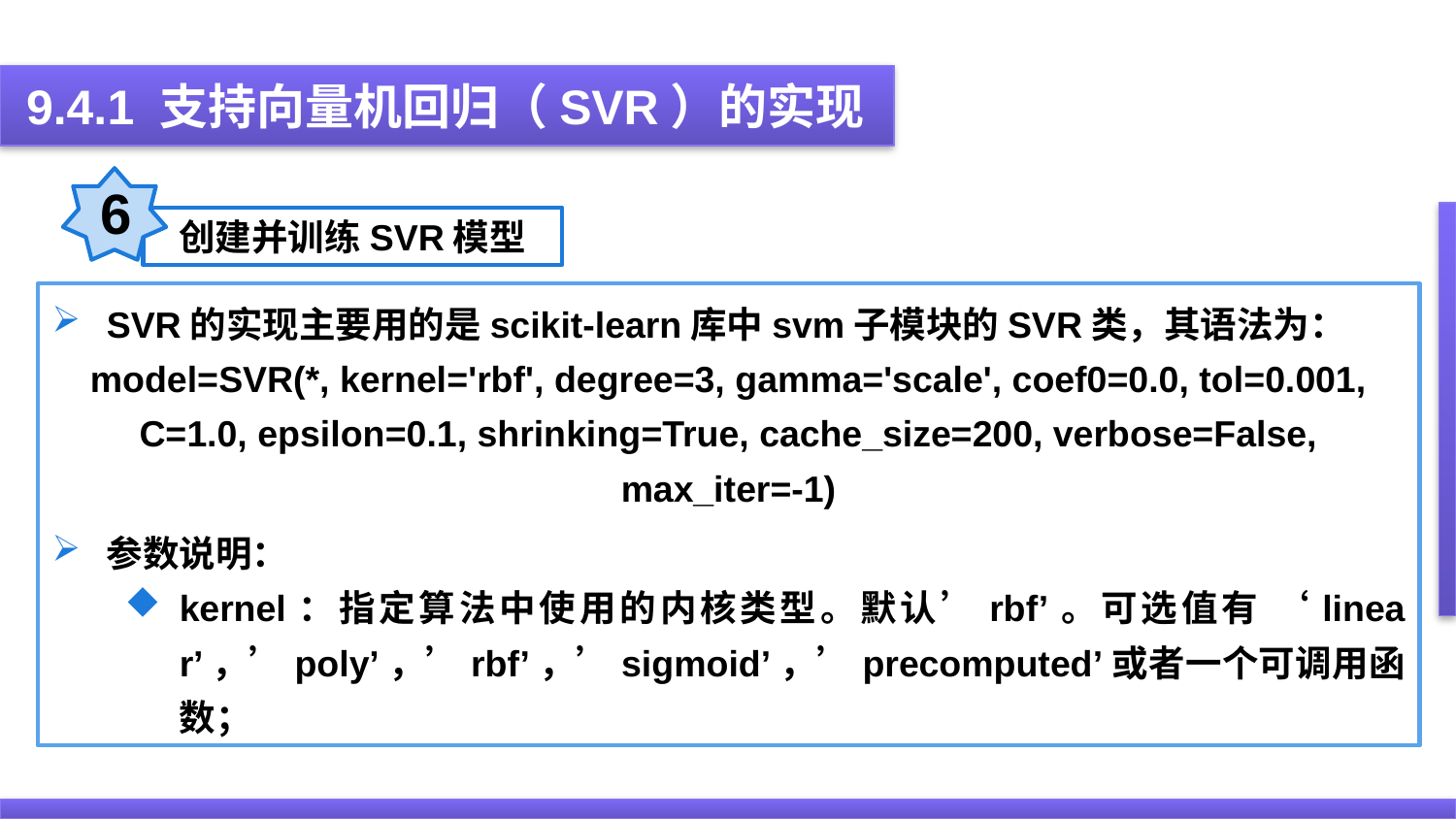

9.4.1 支持向量机回归（SVR）的实现
6
创建并训练SVR模型
SVR的实现主要用的是scikit-learn库中svm子模块的SVR类，其语法为：
model=SVR(*, kernel='rbf', degree=3, gamma='scale', coef0=0.0, tol=0.001, C=1.0, epsilon=0.1, shrinking=True, cache_size=200, verbose=False, max_iter=-1)
参数说明：
kernel：指定算法中使用的内核类型。默认’rbf’。可选值有 ‘linear’，’poly’，’rbf’，’sigmoid’，’precomputed’或者一个可调用函数；